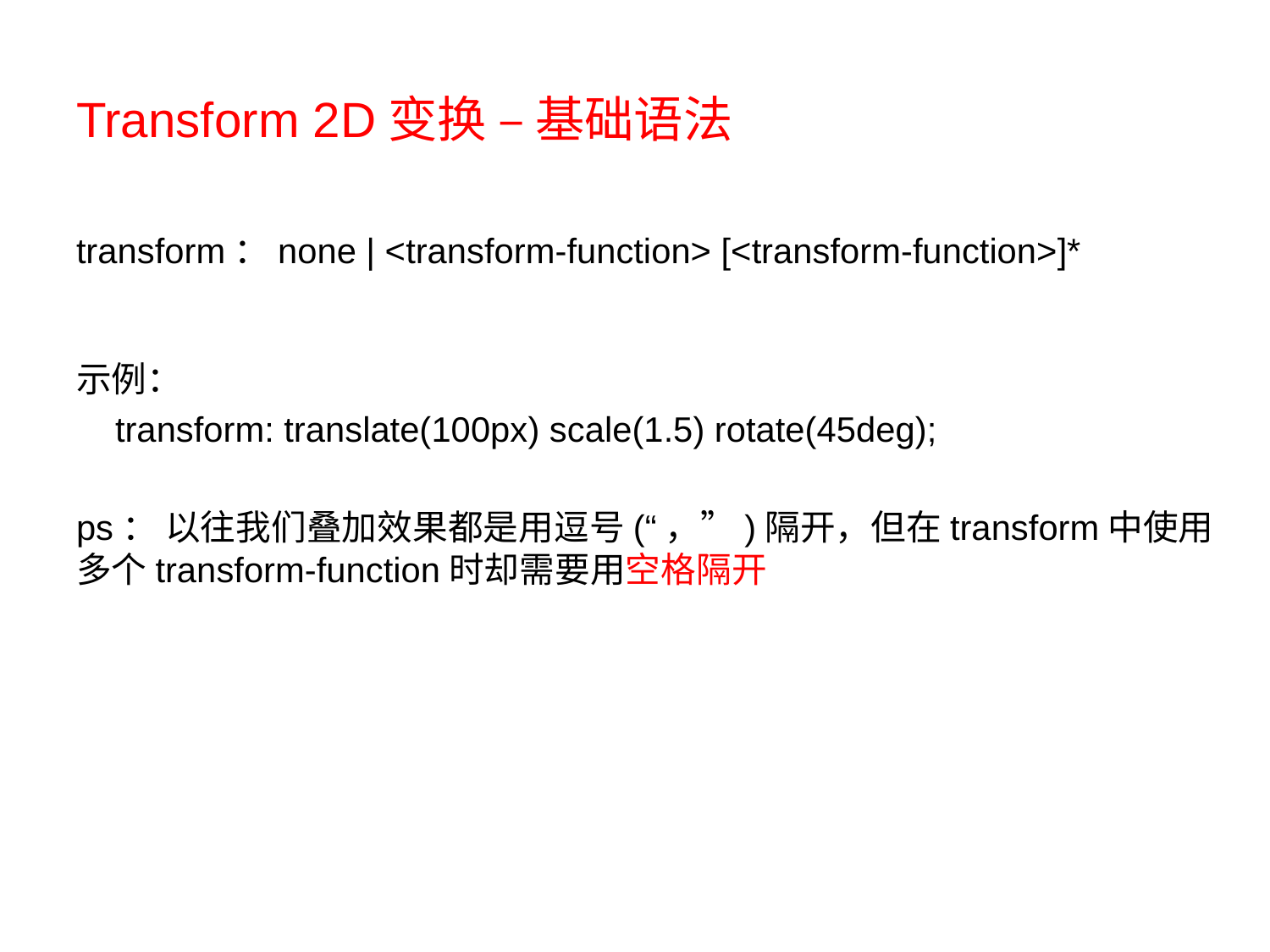

# Transform 2D变换 – 基础语法
transform：none | <transform-function> [<transform-function>]*

示例：
    transform: translate(100px) scale(1.5) rotate(45deg);

ps： 以往我们叠加效果都是用逗号(“，”)隔开，但在transform中使用多个transform-function时却需要用空格隔开